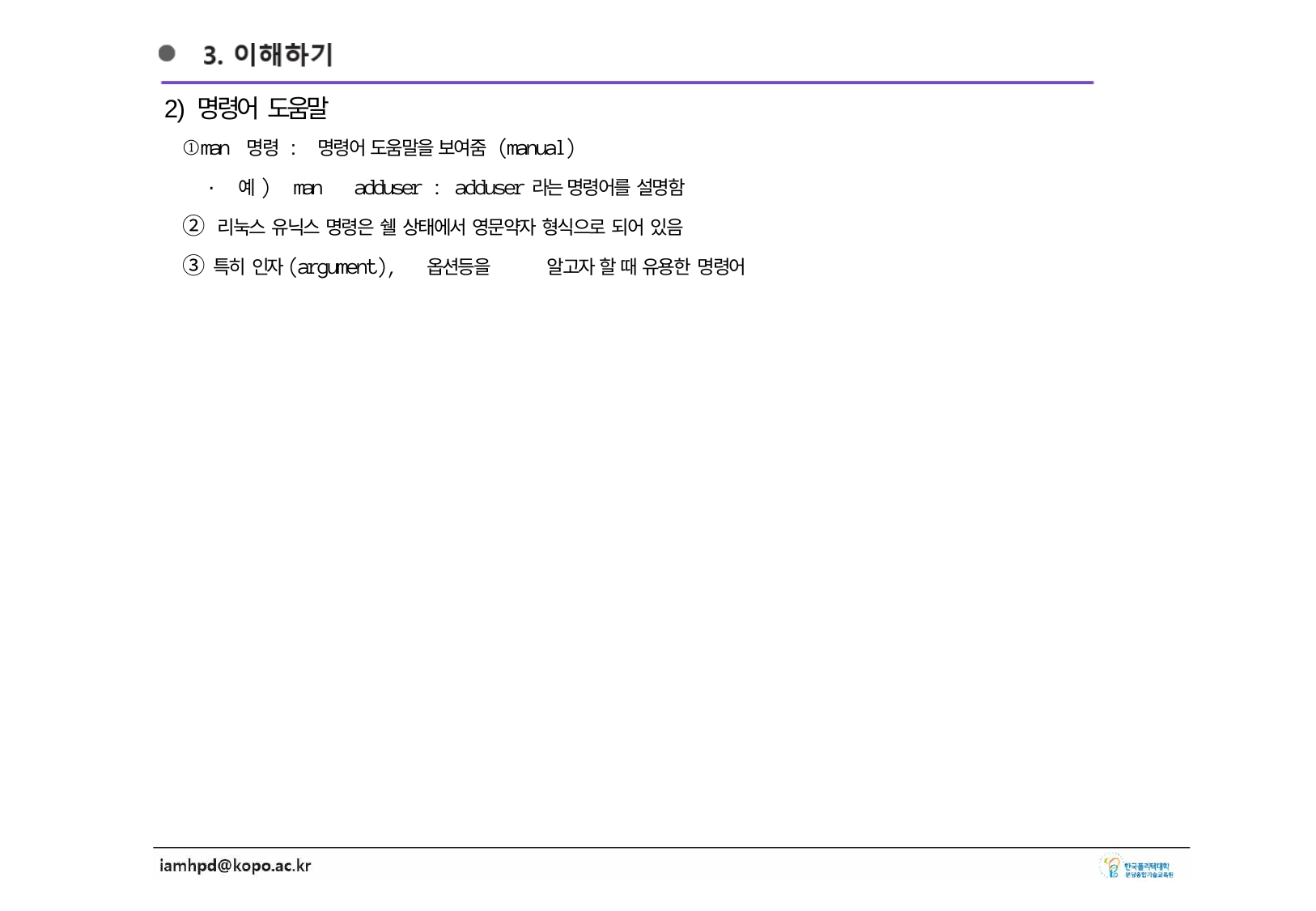

2) 명령어 도움말
① man 명령 : 명령어 도움말을 보여줌 (manual)
∙ 예)  man   adduser	: adduser라는 명령어를 설명함
② 리눅스 유닉스 명령은 쉘 상태에서 영문약자 형식으로 되어 있음
③ 특히 인자(argument),  옵션등을	알고자 할 때 유용한 명령어